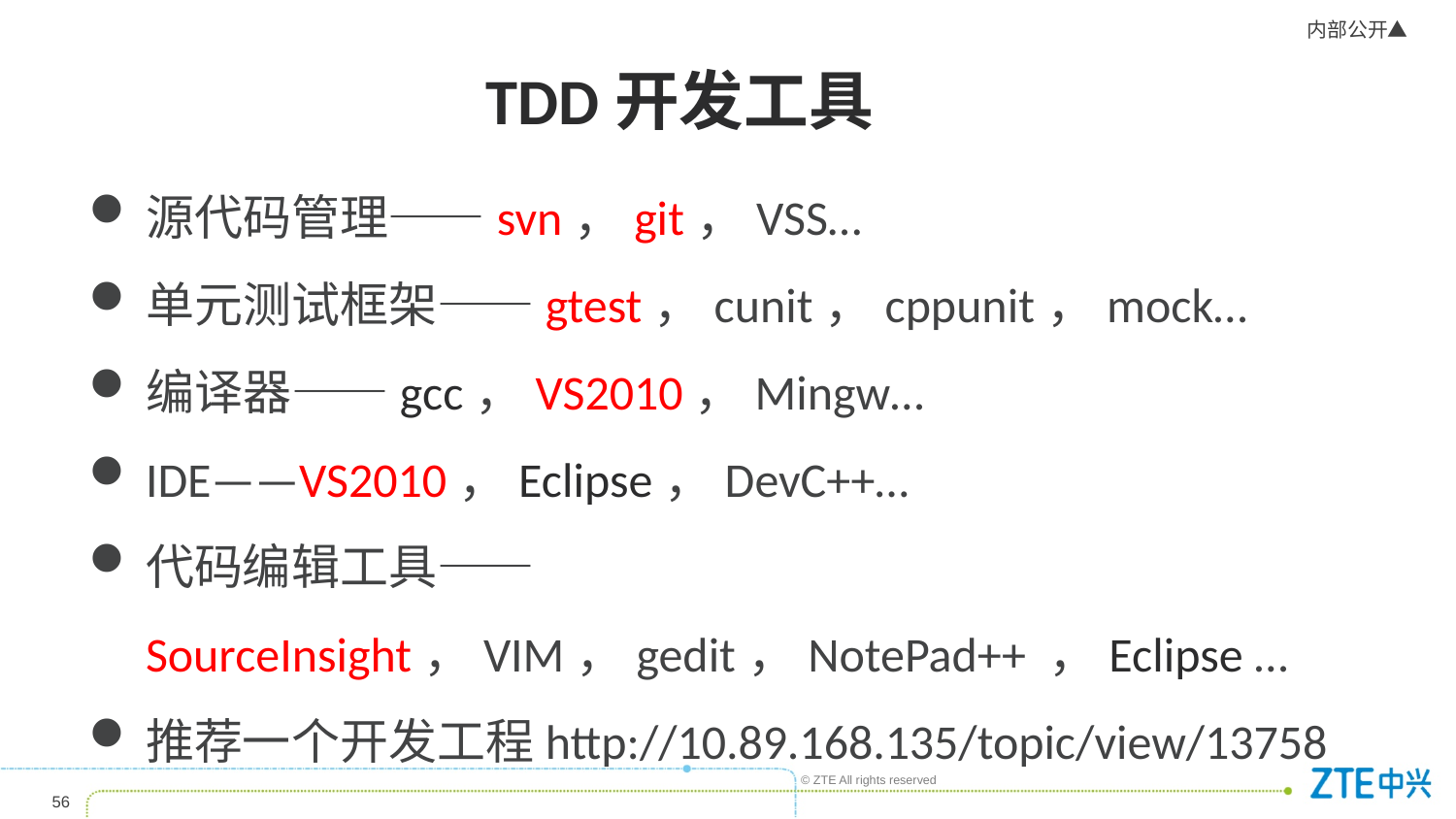

TDD开发工具
源代码管理——svn，git，VSS…
单元测试框架——gtest，cunit，cppunit，mock…
编译器——gcc，VS2010，Mingw…
IDE——VS2010，Eclipse，DevC++…
代码编辑工具——SourceInsight，VIM，gedit，NotePad++ ，Eclipse …
推荐一个开发工程http://10.89.168.135/topic/view/13758